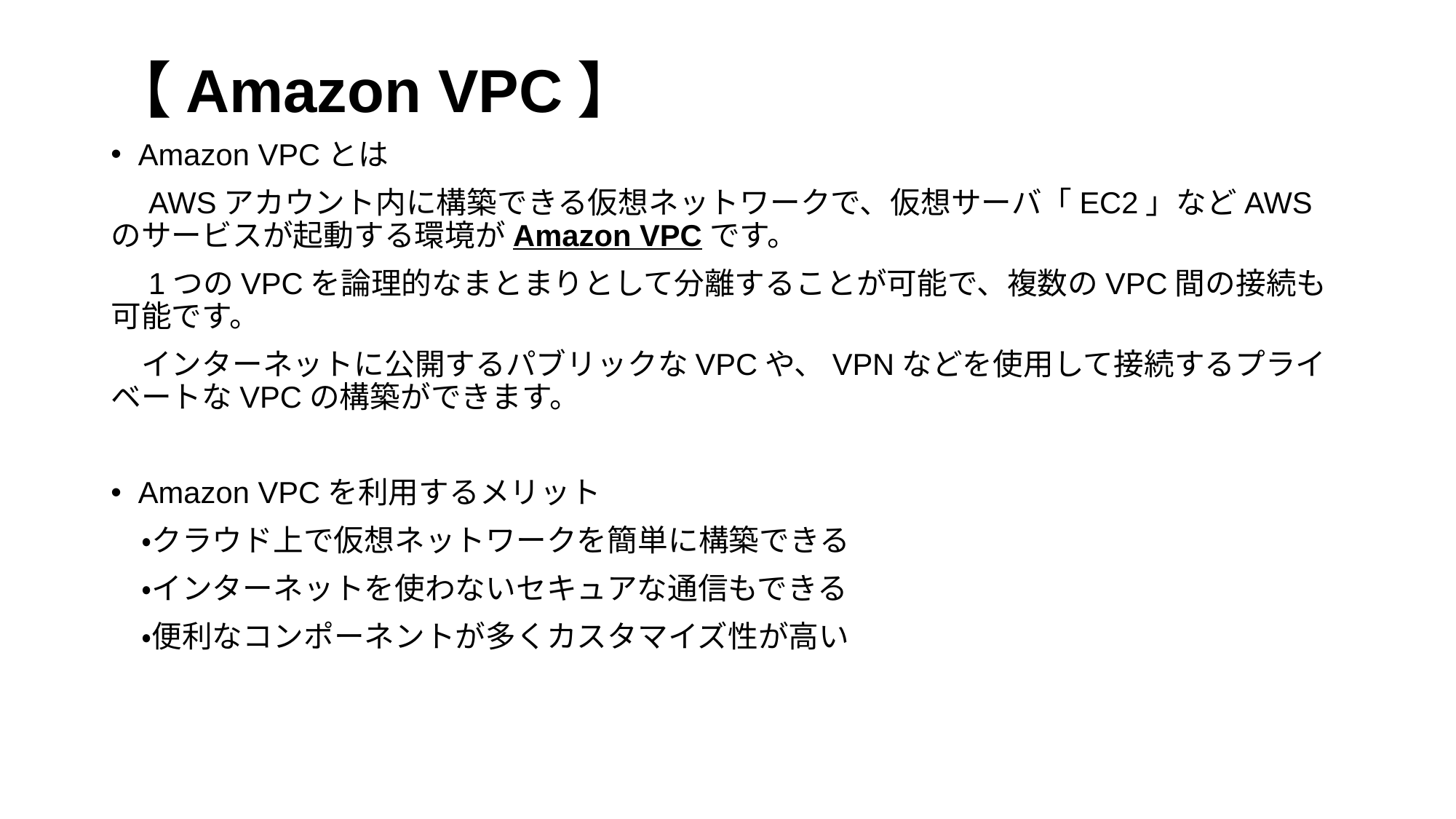

# 【Amazon VPC】
Amazon VPCとは
　AWSアカウント内に構築できる仮想ネットワークで、仮想サーバ「EC2」などAWSのサービスが起動する環境がAmazon VPCです。
　1つのVPCを論理的なまとまりとして分離することが可能で、複数のVPC間の接続も可能です。
　インターネットに公開するパブリックなVPCや、VPNなどを使用して接続するプライベートなVPCの構築ができます。

Amazon VPCを利用するメリット
　・クラウド上で仮想ネットワークを簡単に構築できる
　・インターネットを使わないセキュアな通信もできる
　・便利なコンポーネントが多くカスタマイズ性が高い